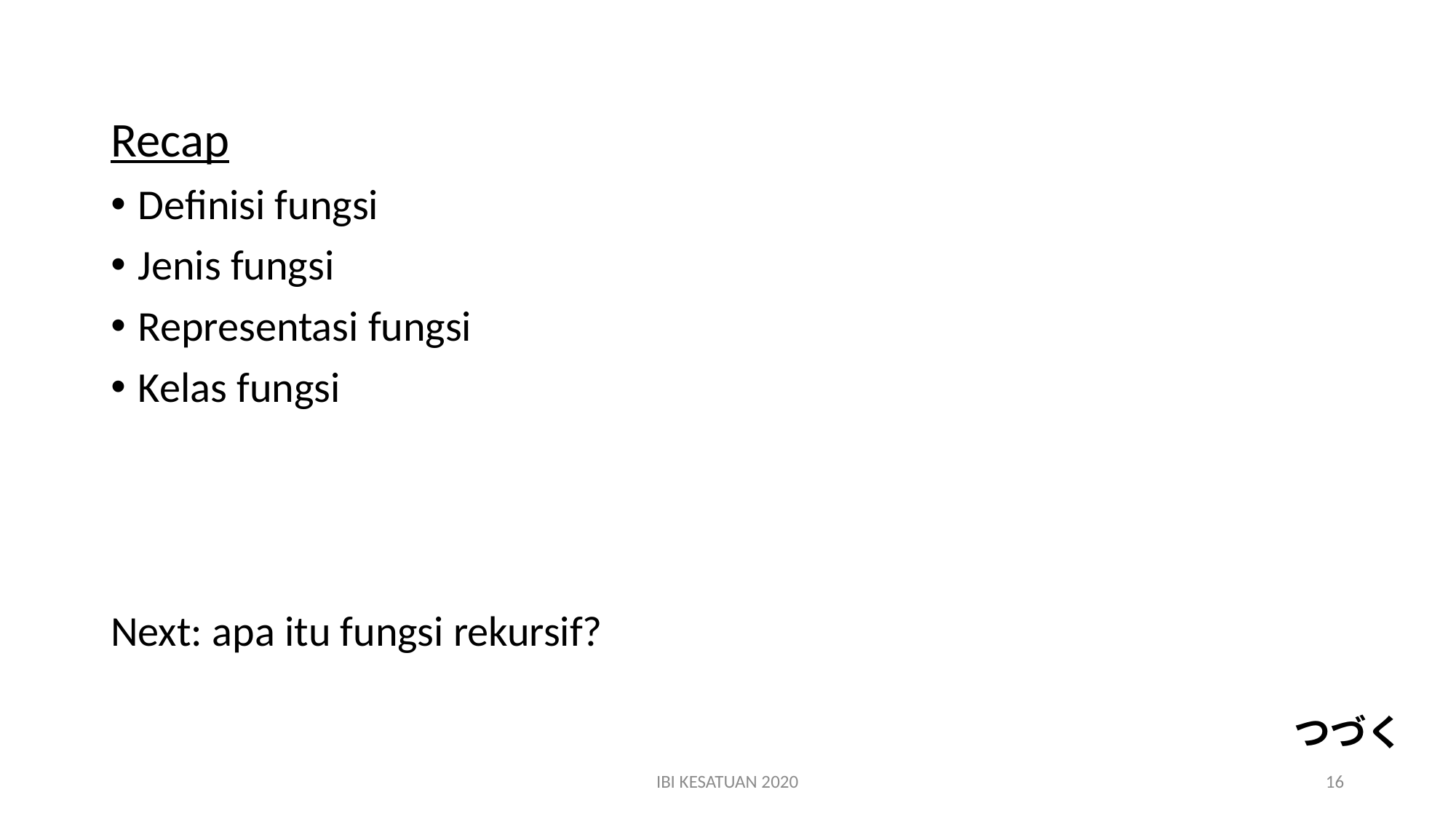

Recap
Definisi fungsi
Jenis fungsi
Representasi fungsi
Kelas fungsi

Next: apa itu fungsi rekursif?
つづく
IBI KESATUAN 2020
16